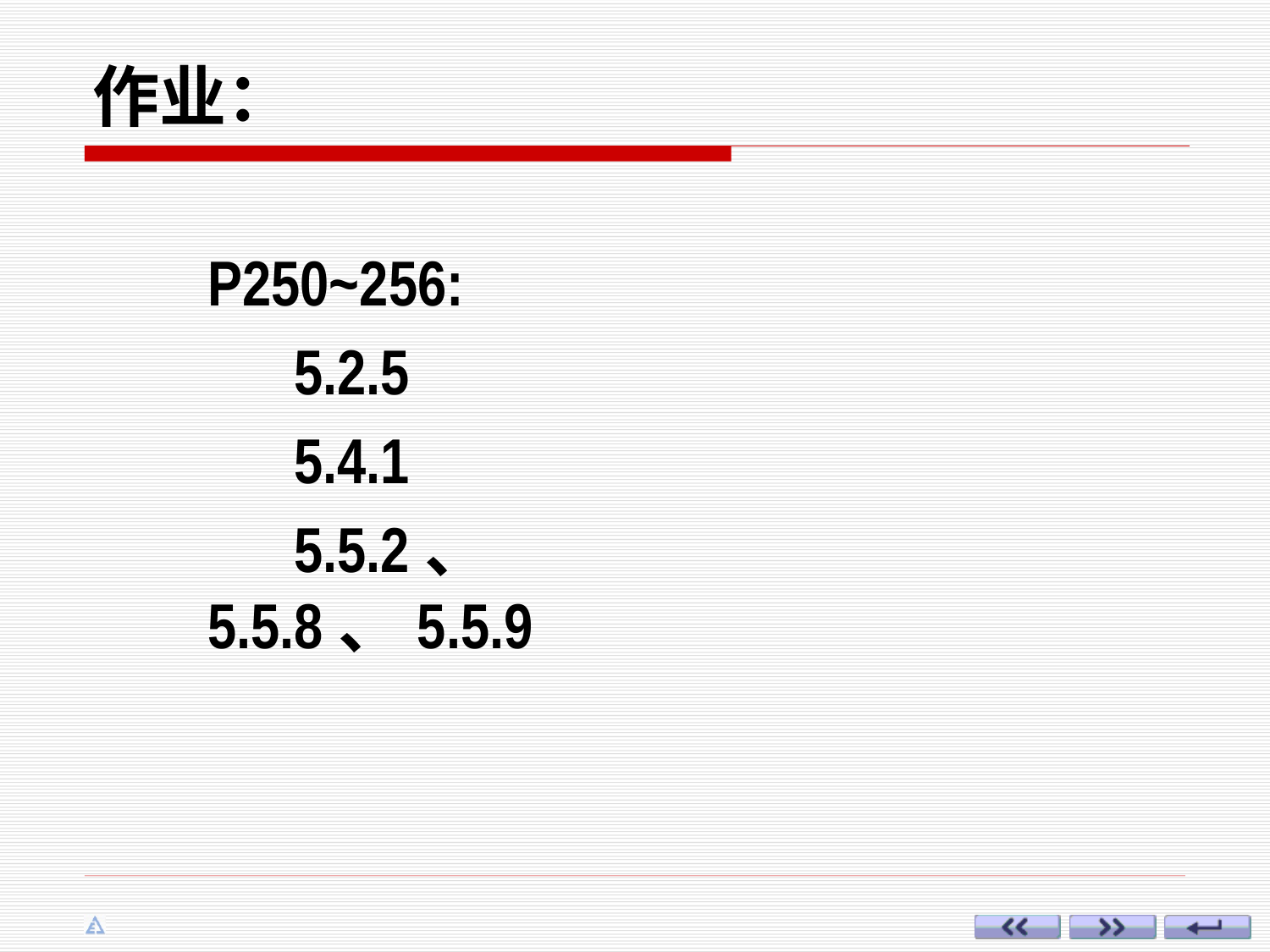

# 作业：
P250~256:
      5.2.5
      5.4.1
      5.5.2、 5.5.8、5.5.9